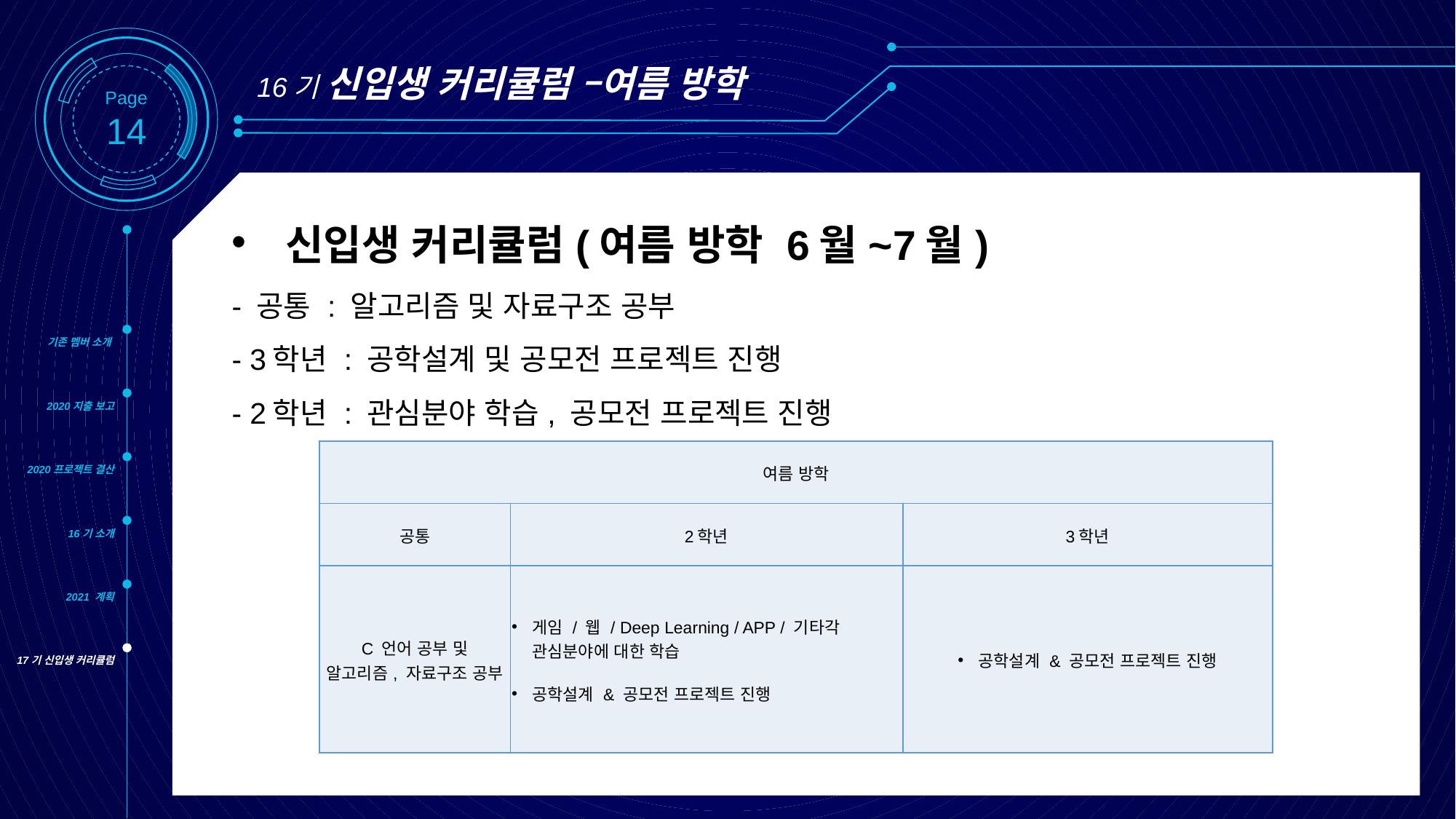

Page14
16기 신입생 커리큘럼 –여름 방학

신입생 커리큘럼(여름 방학 6월~7월)
	- 공통 : 알고리즘 및 자료구조 공부
	- 3학년 : 공학설계 및 공모전 프로젝트 진행
	- 2학년 : 관심분야 학습, 공모전 프로젝트 진행

기존 멤버 소개
2020지출 보고
2020프로젝트 결산
16기 소개
2021 계획
17기 신입생 커리큘럼

| 여름 방학 |  |  |
| --- | --- | --- |
| 공통 | 2학년 | 3학년 |
| C 언어 공부 및 알고리즘, 자료구조 공부 | 게임 / 웹 / Deep Learning / APP / 기타각 관심분야에 대한 학습 공학설계 & 공모전 프로젝트 진행 | 공학설계 & 공모전 프로젝트 진행 |